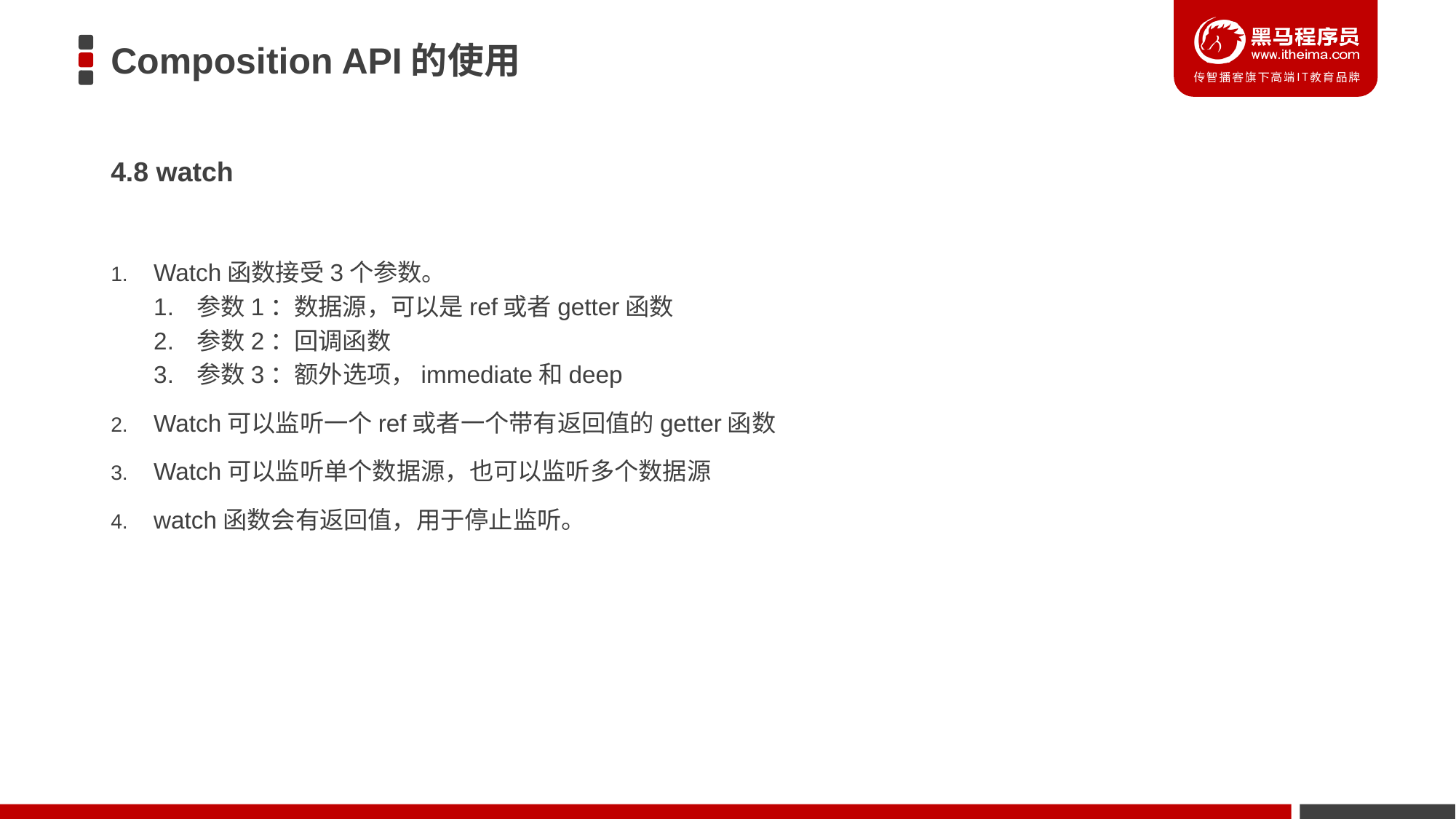

# Composition API的使用
4.8 watch
Watch函数接受3个参数。
参数1：数据源，可以是ref或者getter函数
参数2：回调函数
参数3：额外选项，immediate和deep
Watch可以监听一个ref或者一个带有返回值的getter函数
Watch可以监听单个数据源，也可以监听多个数据源
watch函数会有返回值，用于停止监听。